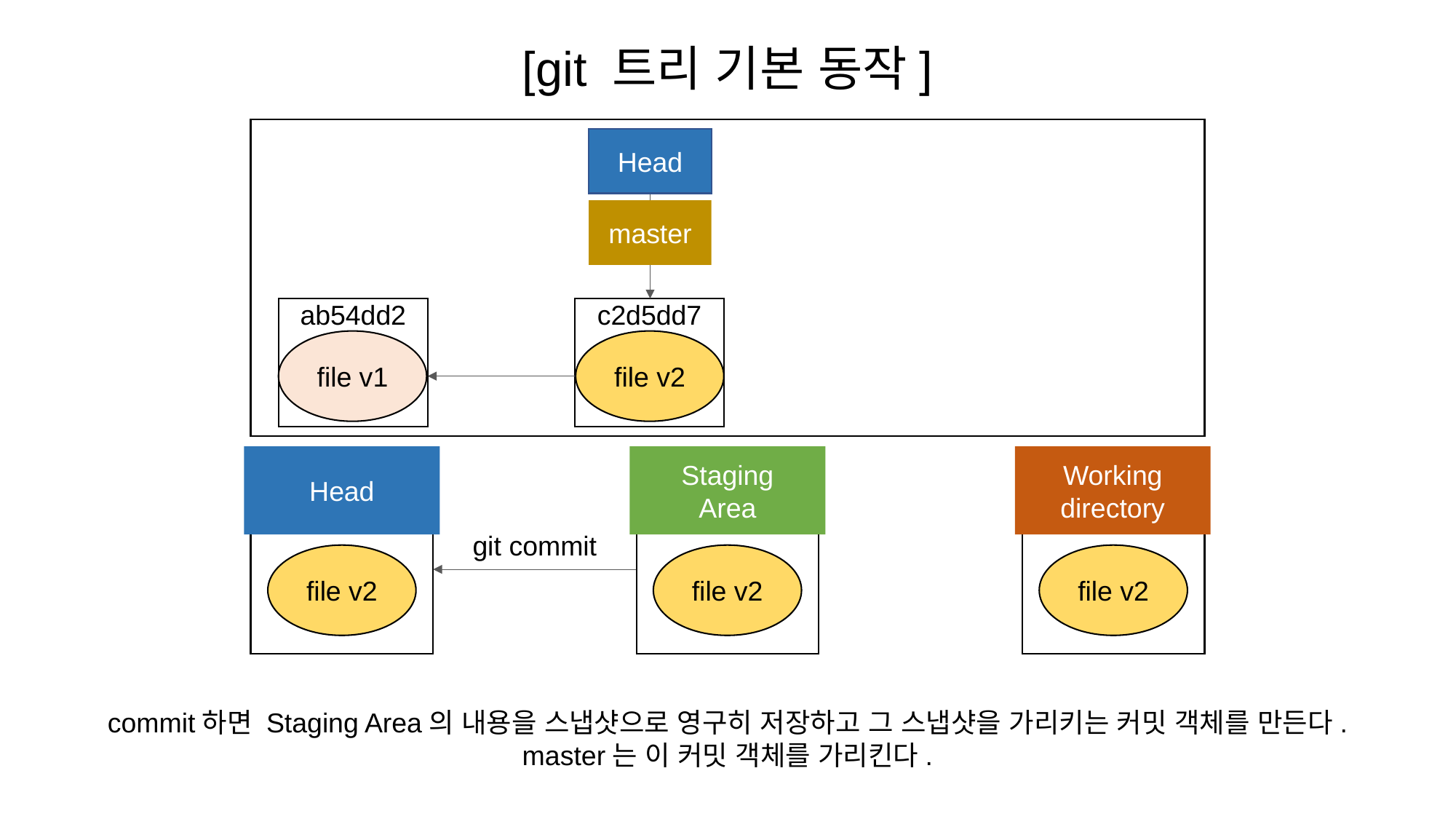

[git 트리 기본 동작]

Head
master
ab54dd2

file v1
c2d5dd7

file v2
Head
Staging
Area
Working
directory

git commit
file v2
file v2
file v2
commit하면 Staging Area의 내용을 스냅샷으로 영구히 저장하고 그 스냅샷을 가리키는 커밋 객체를 만든다.
master는 이 커밋 객체를 가리킨다.